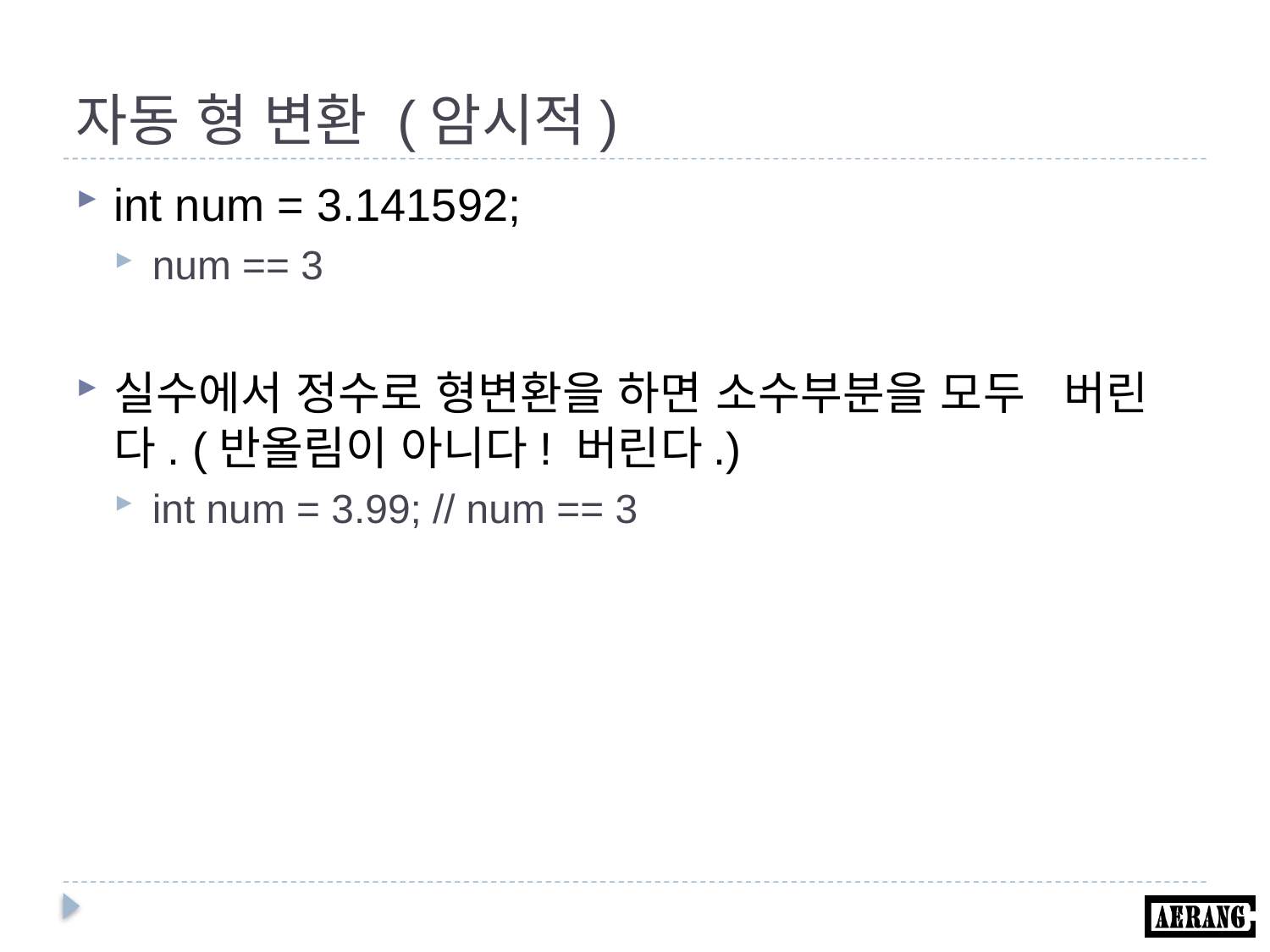

# 자동 형 변환 (암시적)
int num = 3.141592;
num == 3

실수에서 정수로 형변환을 하면 소수부분을 모두   버린다. (반올림이 아니다! 버린다.)
int num = 3.99; // num == 3